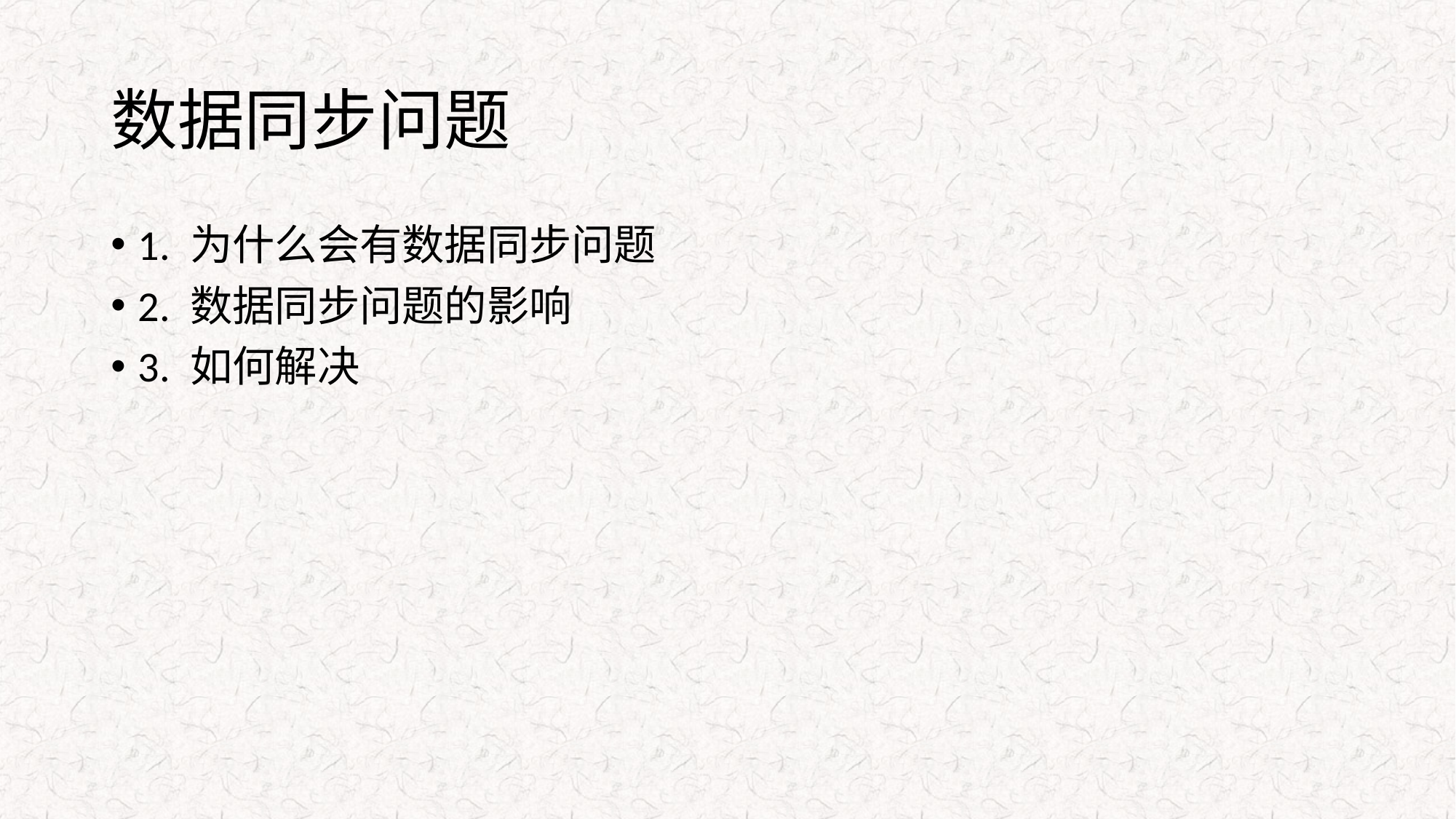

# 数据同步问题
1. 为什么会有数据同步问题
2. 数据同步问题的影响
3. 如何解决